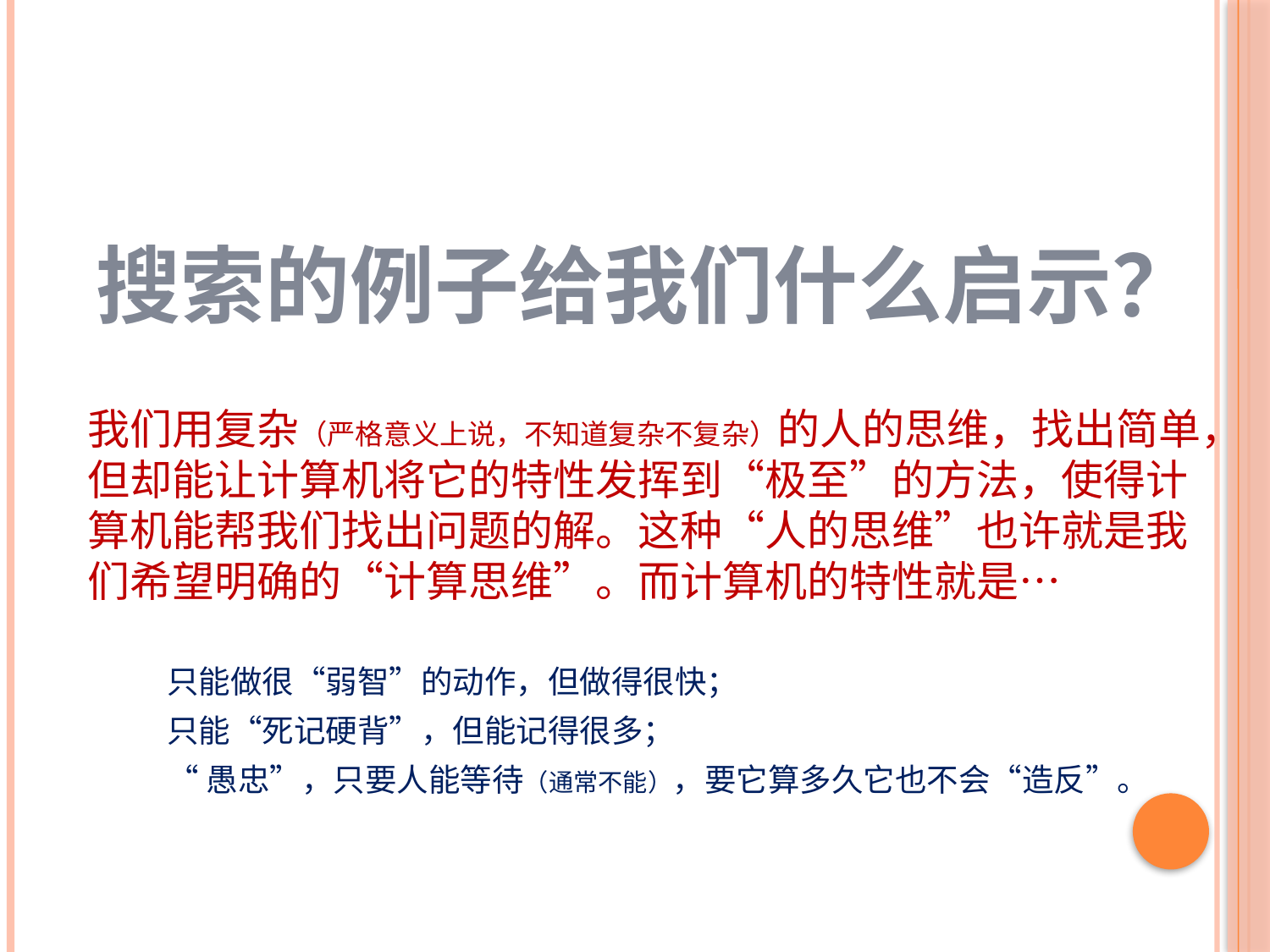

搜索的例子给我们什么启示？
我们用复杂（严格意义上说，不知道复杂不复杂）的人的思维，找出简单，但却能让计算机将它的特性发挥到“极至”的方法，使得计算机能帮我们找出问题的解。这种“人的思维”也许就是我们希望明确的“计算思维”。而计算机的特性就是…
只能做很“弱智”的动作，但做得很快；
只能“死记硬背”，但能记得很多；
“愚忠”，只要人能等待（通常不能），要它算多久它也不会“造反”。